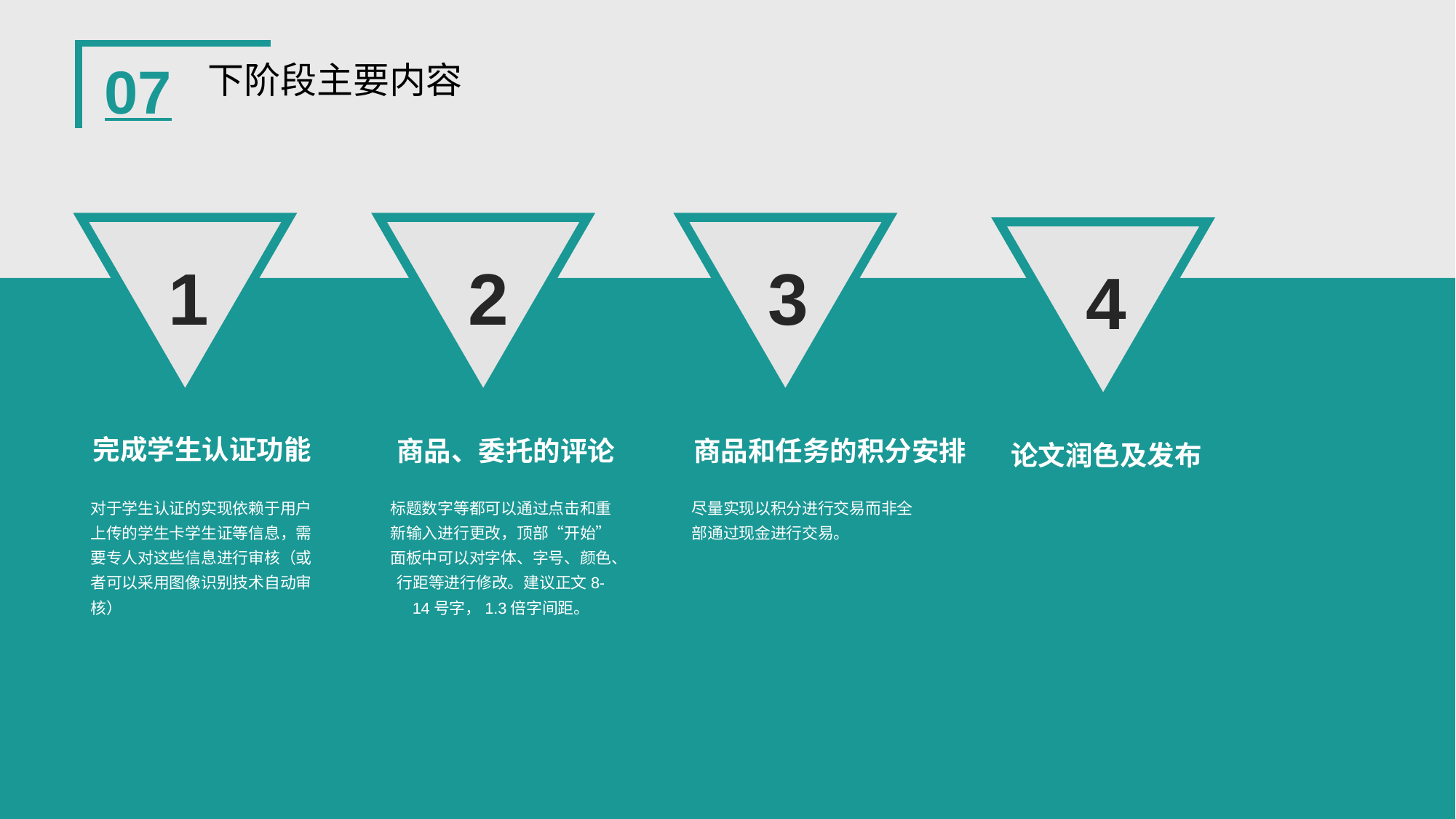

07
下阶段主要内容

1
2
3
4

完成学生认证功能
商品、委托的评论
商品和任务的积分安排
论文润色及发布
对于学生认证的实现依赖于用户上传的学生卡学生证等信息，需要专人对这些信息进行审核（或者可以采用图像识别技术自动审核）
标题数字等都可以通过点击和重新输入进行更改，顶部“开始”面板中可以对字体、字号、颜色、行距等进行修改。建议正文8-14号字，1.3倍字间距。
尽量实现以积分进行交易而非全部通过现金进行交易。